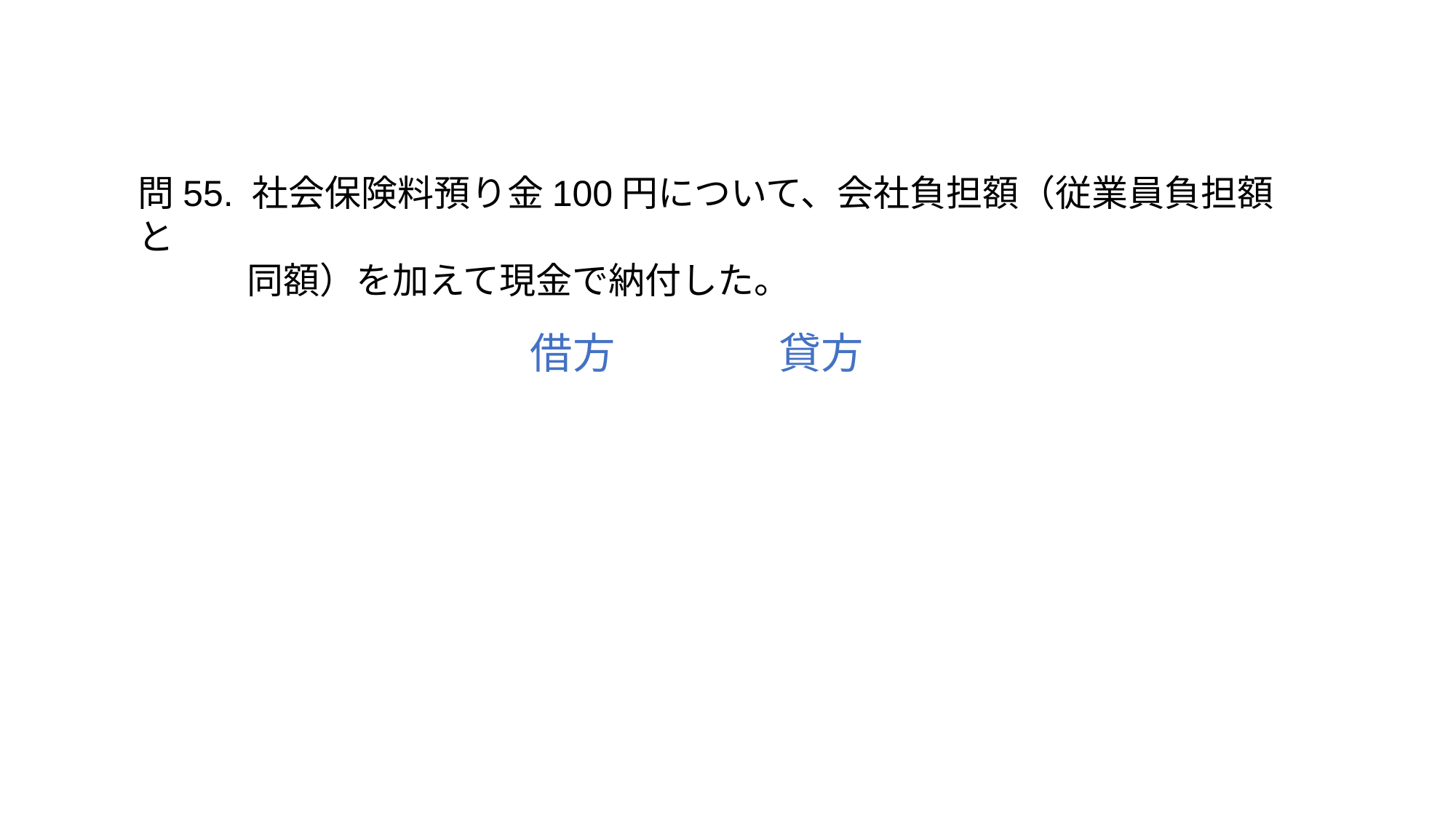

問55. 社会保険料預り金100円について、会社負担額（従業員負担額と
　　　同額）を加えて現金で納付した。
借方
貸方